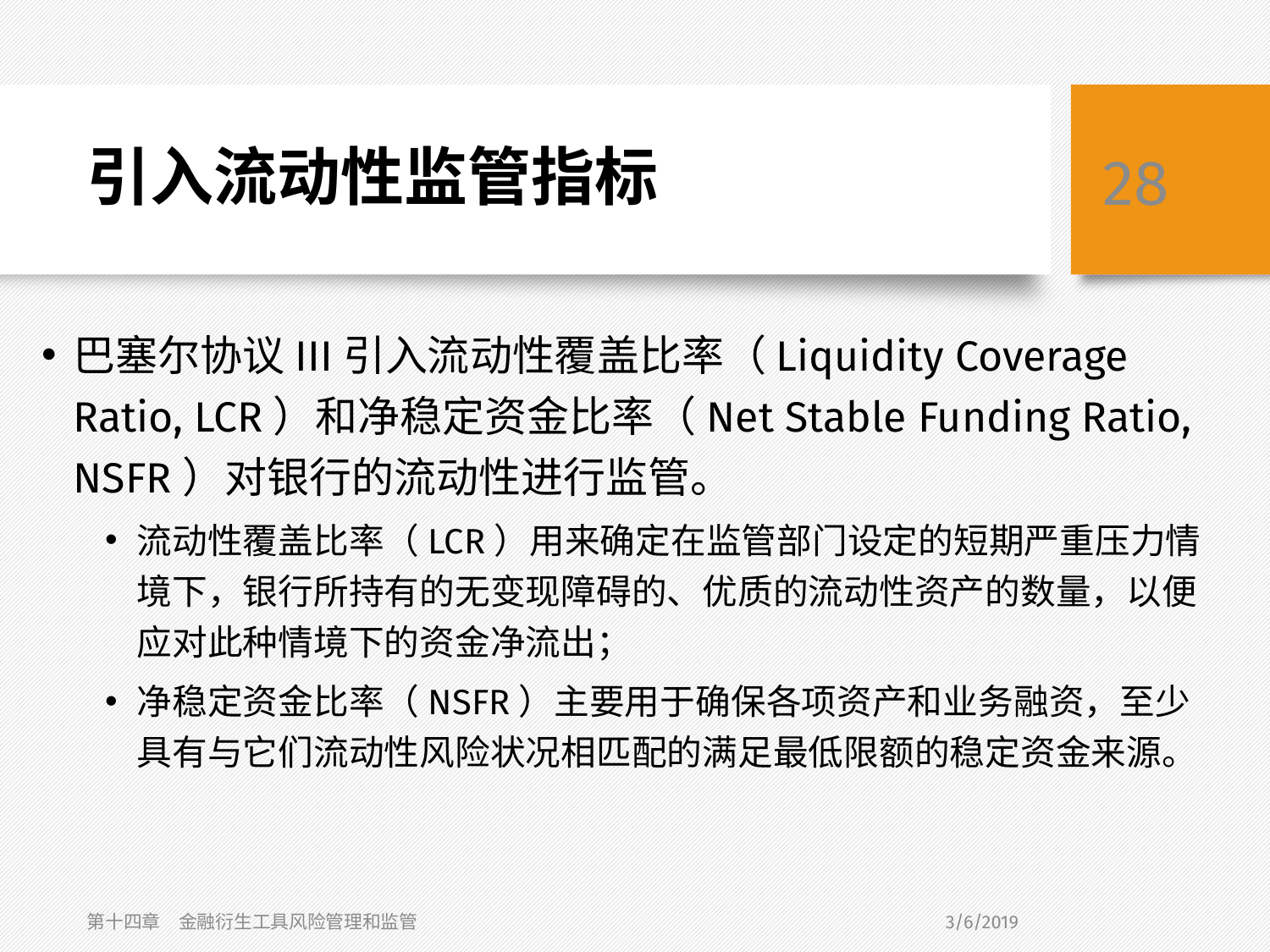

# 引入流动性监管指标
28
巴塞尔协议III引入流动性覆盖比率（Liquidity Coverage Ratio, LCR）和净稳定资金比率（Net Stable Funding Ratio, NSFR）对银行的流动性进行监管。
流动性覆盖比率（LCR）用来确定在监管部门设定的短期严重压力情境下，银行所持有的无变现障碍的、优质的流动性资产的数量，以便应对此种情境下的资金净流出；
净稳定资金比率（NSFR）主要用于确保各项资产和业务融资，至少具有与它们流动性风险状况相匹配的满足最低限额的稳定资金来源。

3/6/2019
第十四章　金融衍生工具风险管理和监管